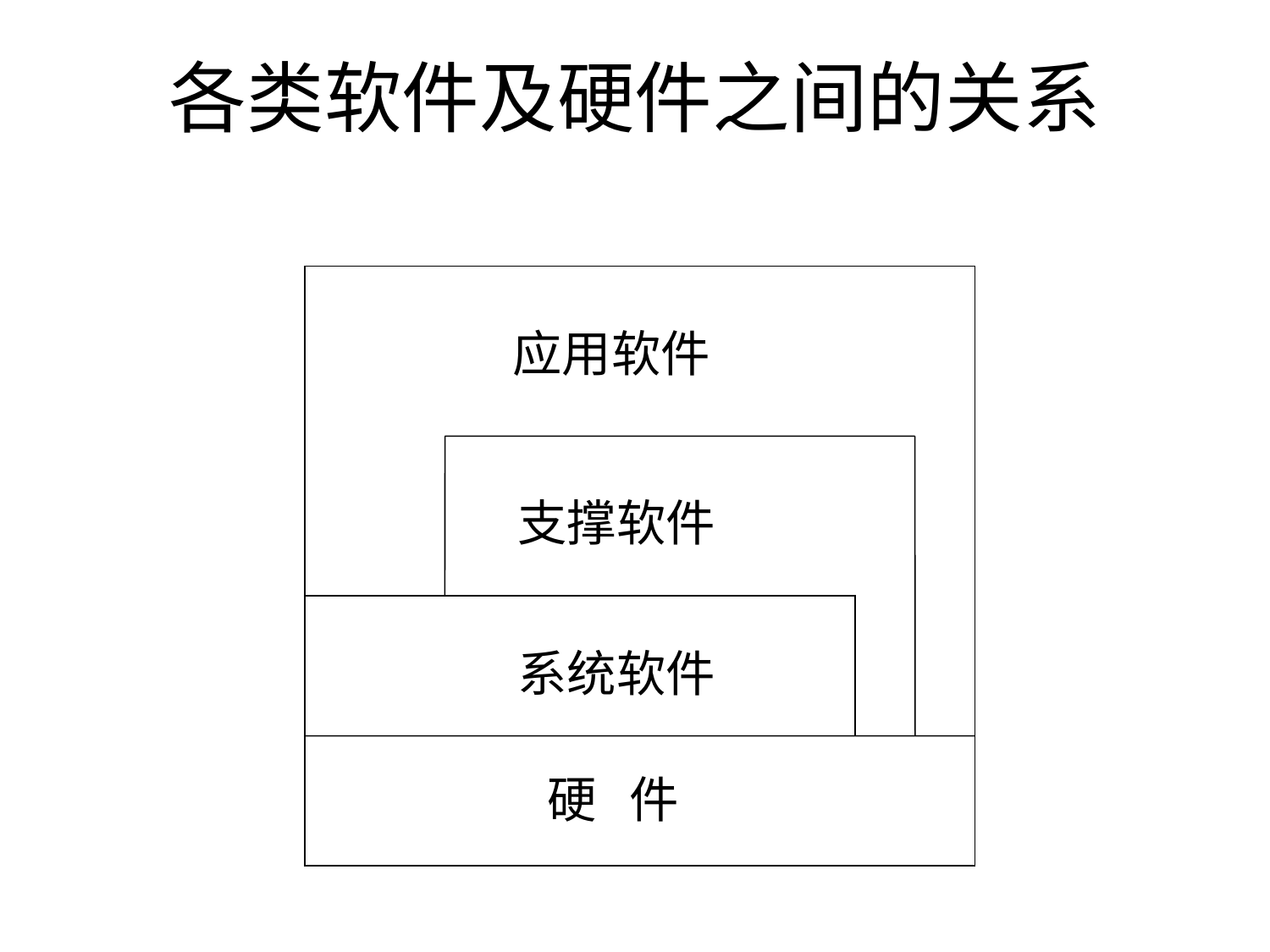

# 各类软件及硬件之间的关系

应用软件

支撑软件

系统软件

硬   件